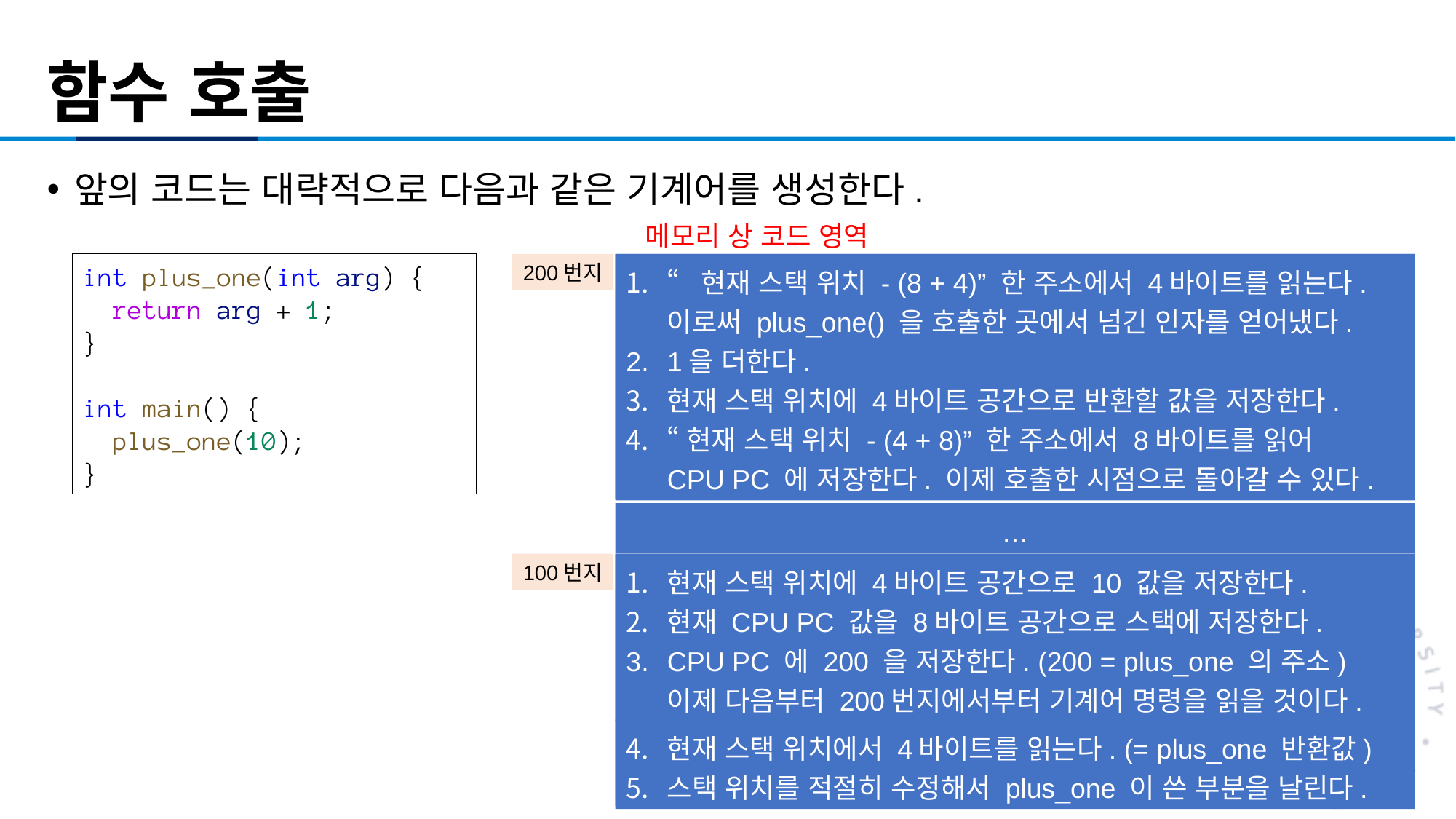

# 함수 호출
앞의 코드는 대략적으로 다음과 같은 기계어를 생성한다.
메모리 상 코드 영역
int plus_one(int arg) {
  return arg + 1;
}
int main() {
  plus_one(10);
}
200번지

“현재 스택 위치 - (8 + 4)” 한 주소에서 4바이트를 읽는다.
이로써 plus_one() 을 호출한 곳에서 넘긴 인자를 얻어냈다.
1을 더한다.
현재 스택 위치에 4바이트 공간으로 반환할 값을 저장한다.
“현재 스택 위치 - (4 + 8)” 한 주소에서 8바이트를 읽어
CPU PC 에 저장한다. 이제 호출한 시점으로 돌아갈 수 있다.
…

100번지
현재 스택 위치에 4바이트 공간으로 10 값을 저장한다.
현재 CPU PC 값을 8바이트 공간으로 스택에 저장한다.
CPU PC 에 200 을 저장한다. (200 = plus_one 의 주소)
이제 다음부터 200번지에서부터 기계어 명령을 읽을 것이다.
현재 스택 위치에서 4바이트를 읽는다. (= plus_one 반환값)
스택 위치를 적절히 수정해서 plus_one 이 쓴 부분을 날린다.